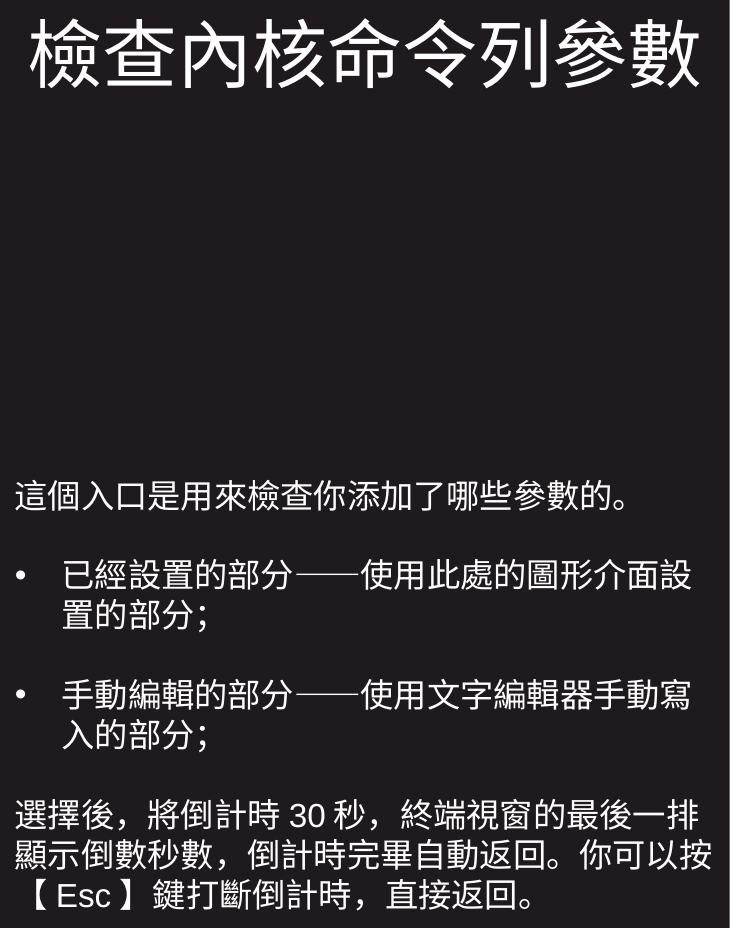

檢查內核命令列參數
這個入口是用來檢查你添加了哪些參數的。

已經設置的部分——使用此處的圖形介面設置的部分；

手動編輯的部分——使用文字編輯器手動寫入的部分；

選擇後，將倒計時30秒，終端視窗的最後一排顯示倒數秒數，倒計時完畢自動返回。你可以按【Esc】鍵打斷倒計時，直接返回。